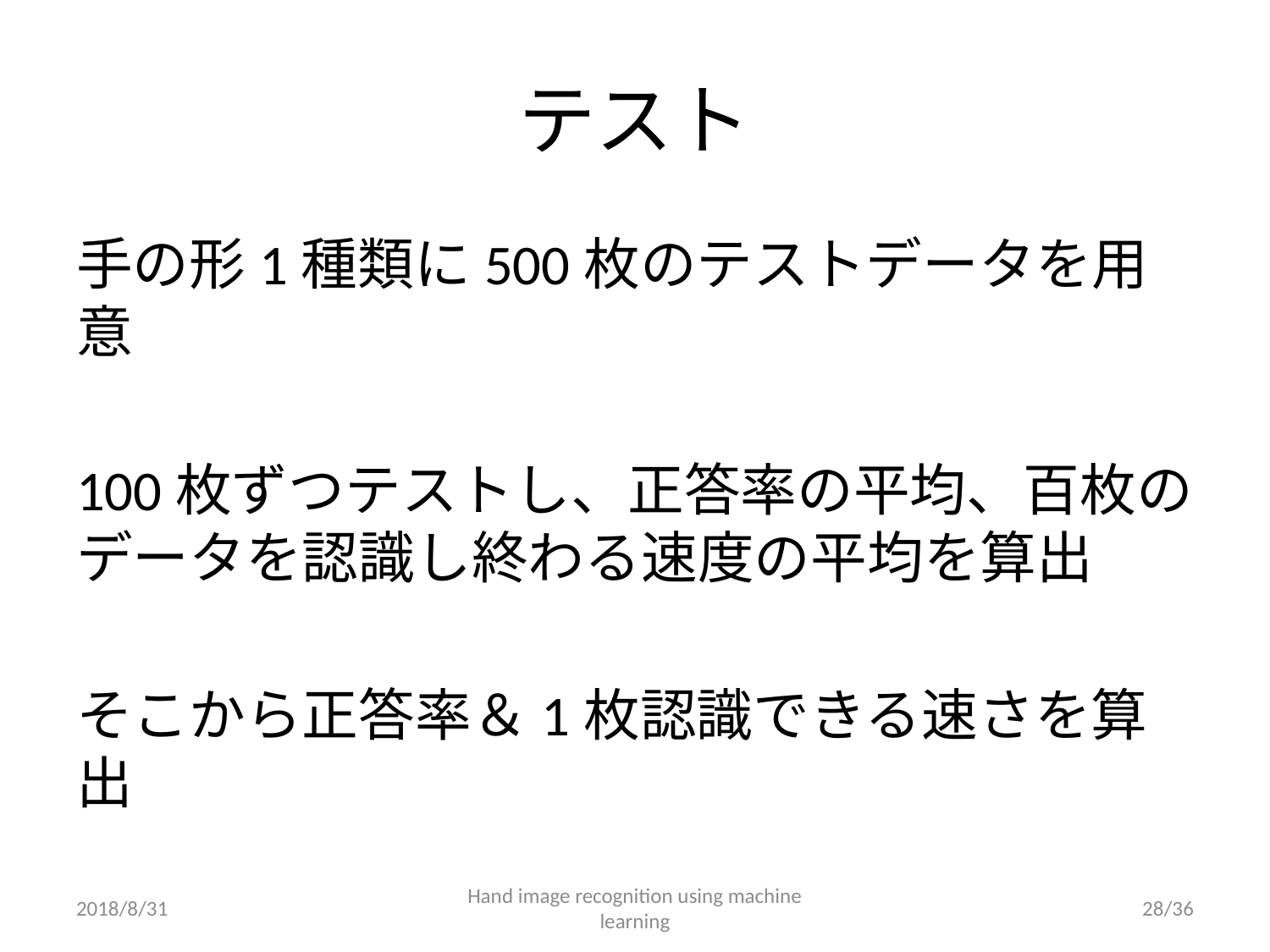

# テスト
手の形1種類に500枚のテストデータを用意

100枚ずつテストし、正答率の平均、百枚のデータを認識し終わる速度の平均を算出

そこから正答率＆1枚認識できる速さを算出
2018/8/31
Hand image recognition using machine learning
28/36